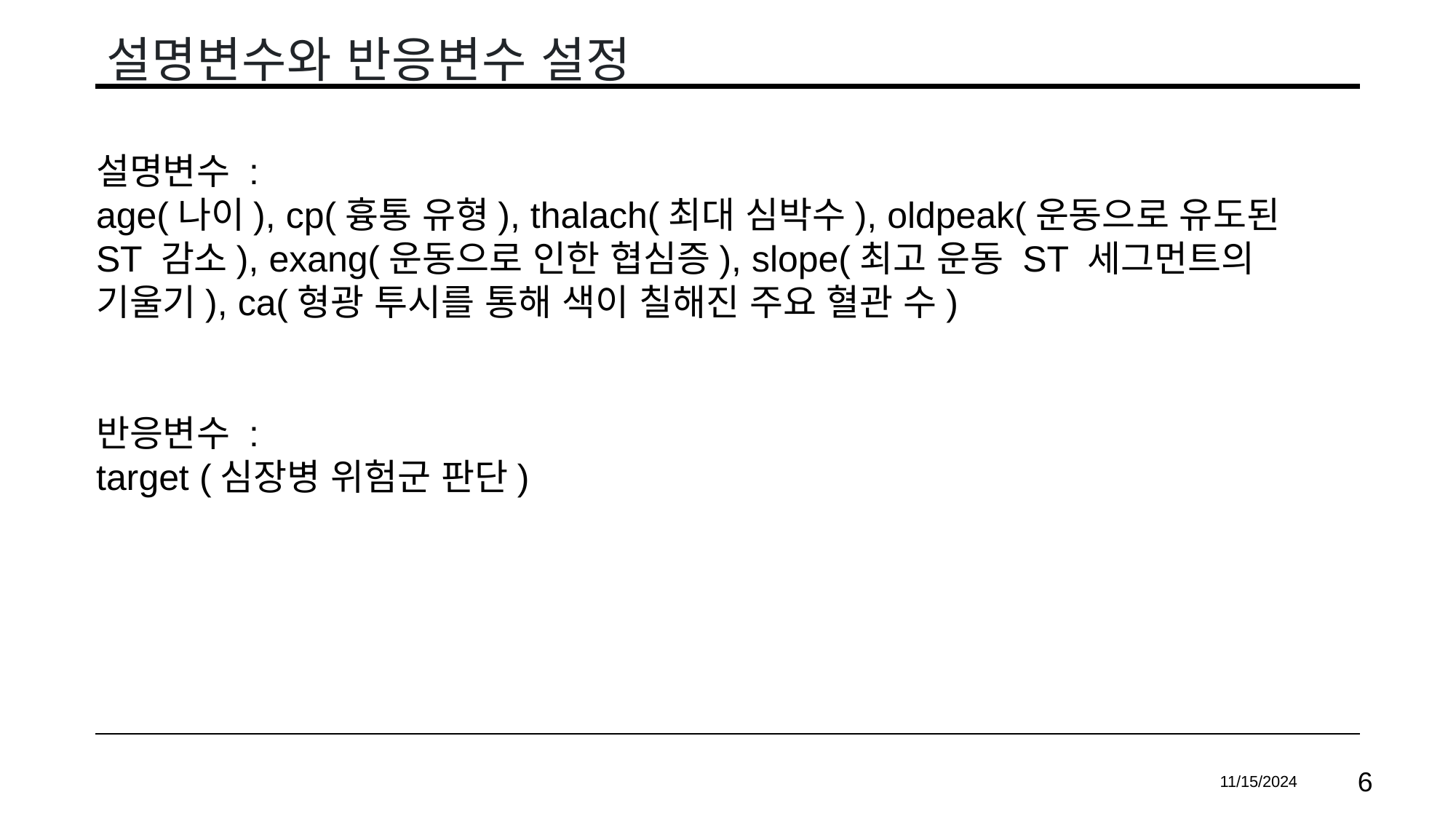

# 설명변수와 반응변수 설정
설명변수 :
age(나이), cp(흉통 유형), thalach(최대 심박수), oldpeak(운동으로 유도된 ST 감소), exang(운동으로 인한 협심증), slope(최고 운동 ST 세그먼트의 기울기), ca(형광 투시를 통해 색이 칠해진 주요 혈관 수)

반응변수 :
target (심장병 위험군 판단)

11/15/2024
6